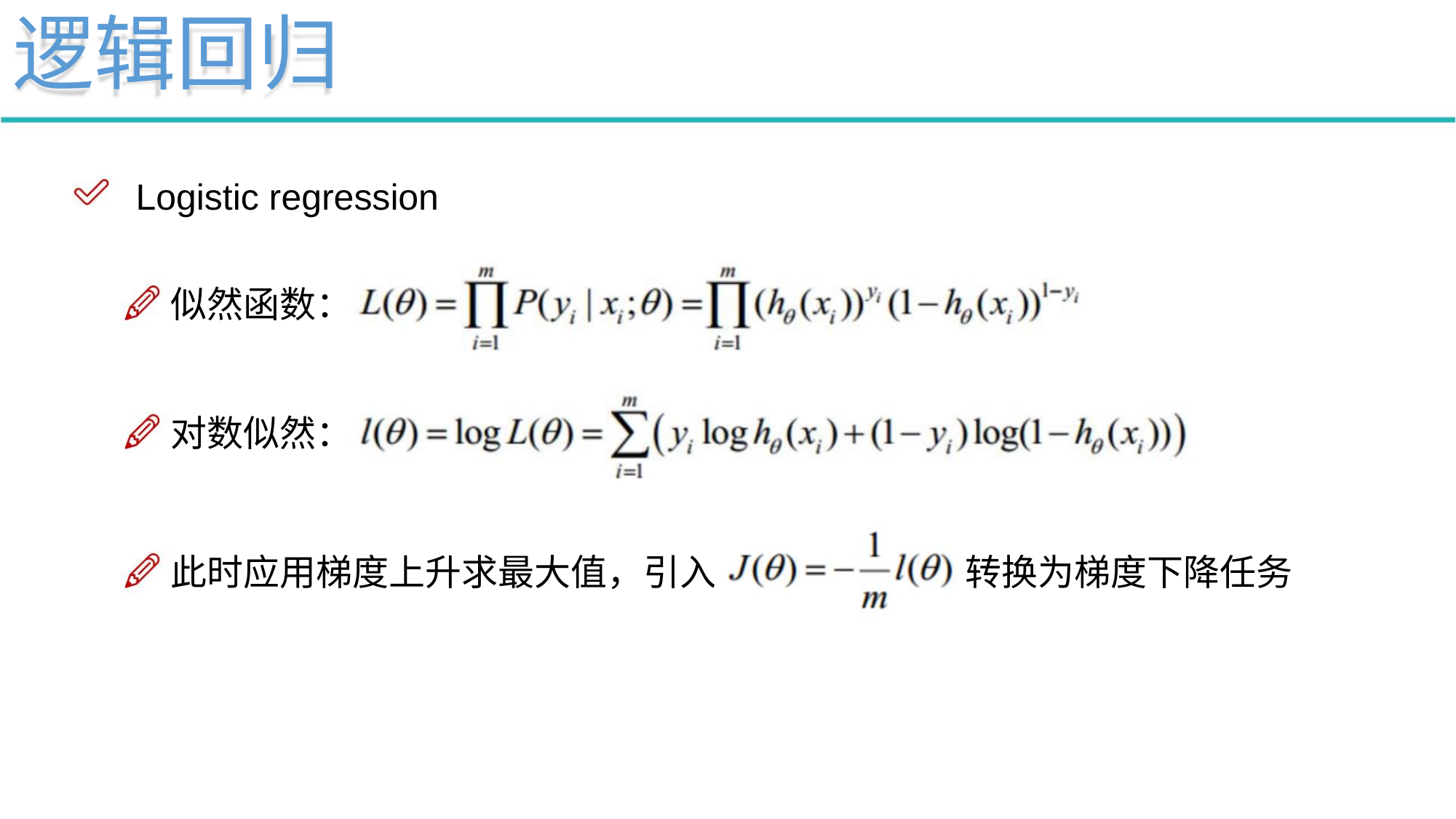

逻辑回归
Logistic regression
似然函数：
对数似然：
此时应用梯度上升求最大值，引入
转换为梯度下降任务